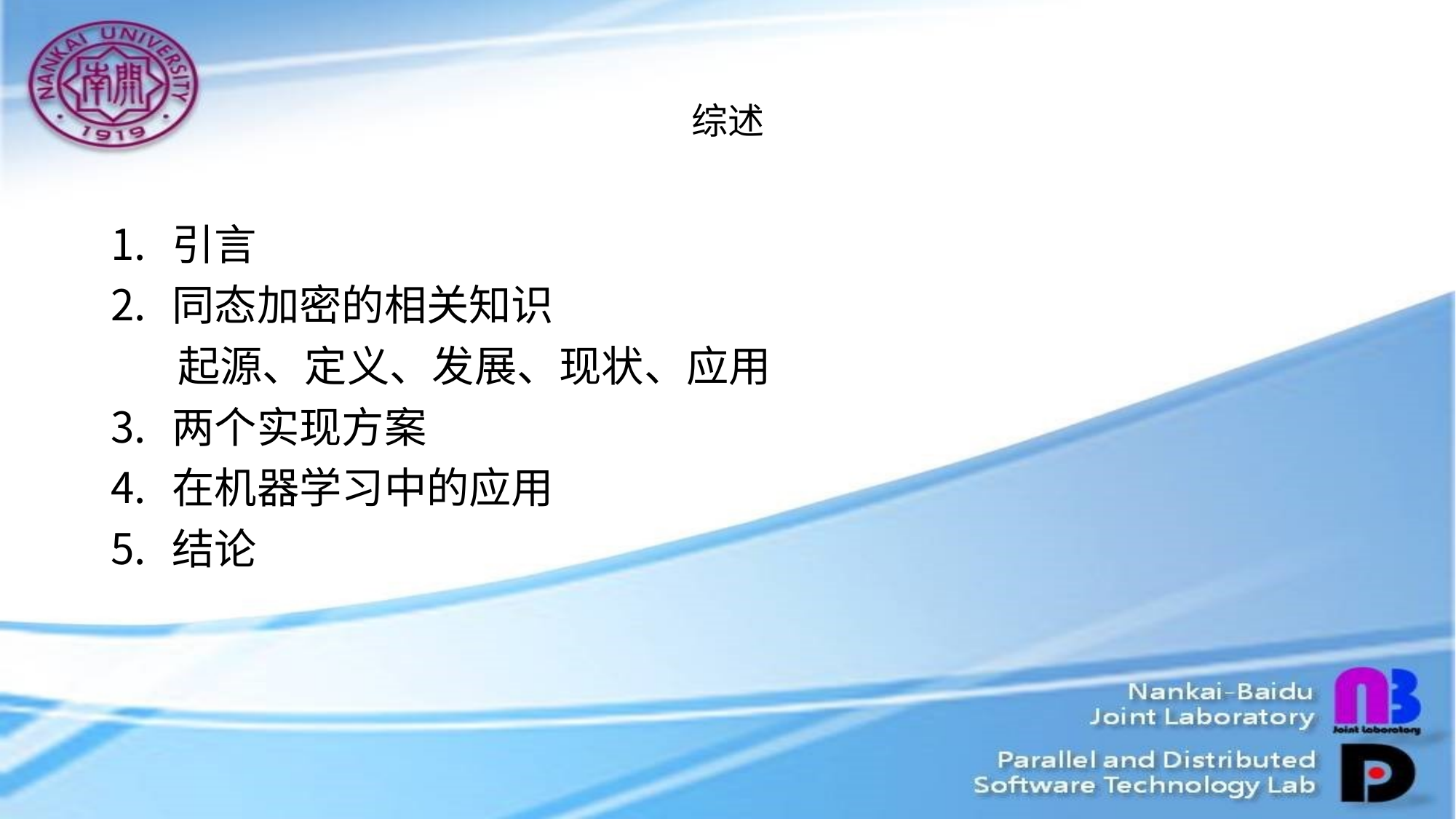

# 综述
引言
同态加密的相关知识
      起源、定义、发展、现状、应用
两个实现方案
在机器学习中的应用
结论